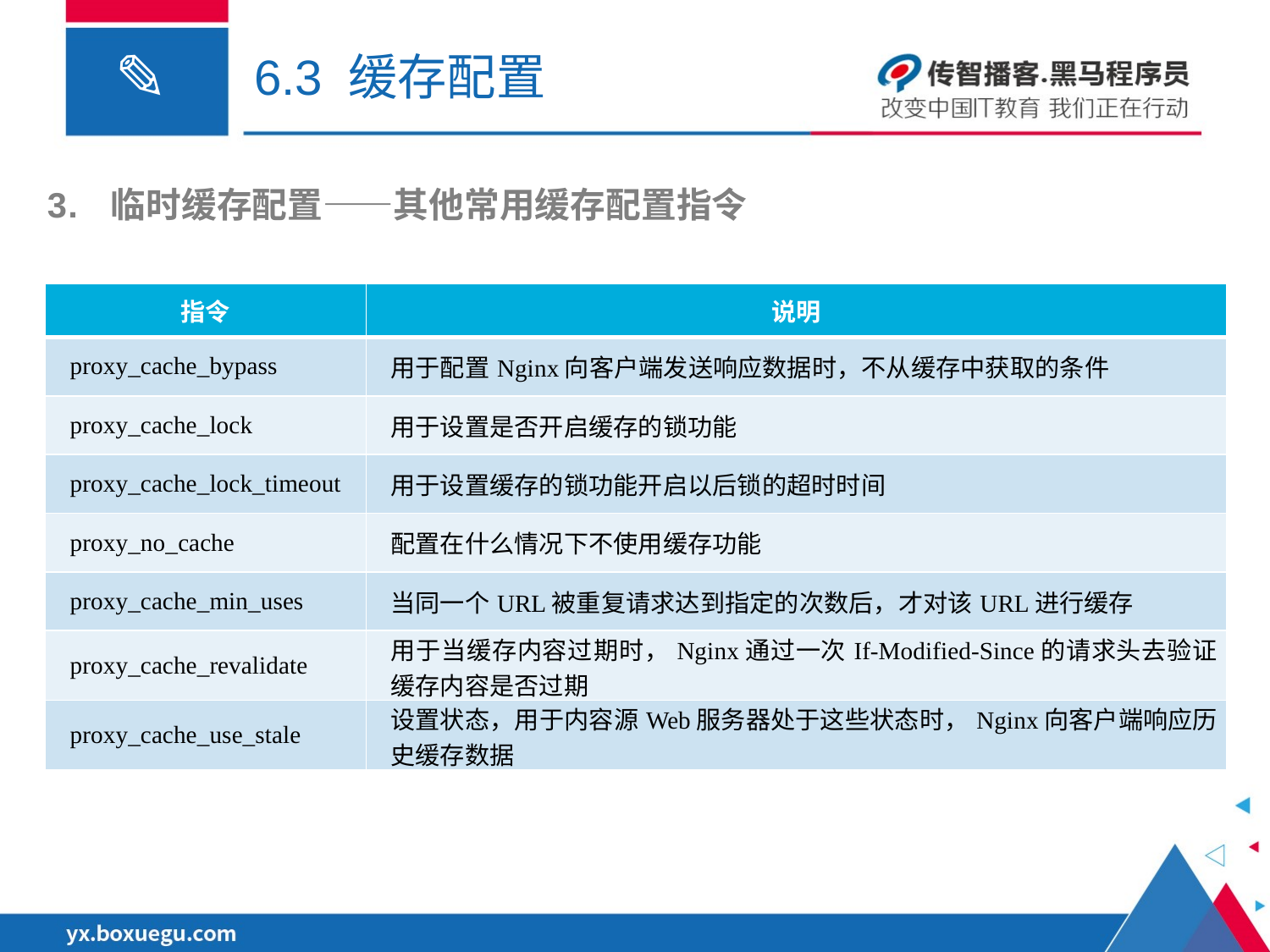

# 6.3 缓存配置
临时缓存配置——其他常用缓存配置指令
| 指令 | 说明 |
| --- | --- |
| proxy\_cache\_bypass | 用于配置Nginx向客户端发送响应数据时，不从缓存中获取的条件 |
| proxy\_cache\_lock | 用于设置是否开启缓存的锁功能 |
| proxy\_cache\_lock\_timeout | 用于设置缓存的锁功能开启以后锁的超时时间 |
| proxy\_no\_cache | 配置在什么情况下不使用缓存功能 |
| proxy\_cache\_min\_uses | 当同一个URL被重复请求达到指定的次数后，才对该URL进行缓存 |
| proxy\_cache\_revalidate | 用于当缓存内容过期时，Nginx通过一次If-Modified-Since的请求头去验证缓存内容是否过期 |
| proxy\_cache\_use\_stale | 设置状态，用于内容源Web服务器处于这些状态时，Nginx向客户端响应历史缓存数据 |